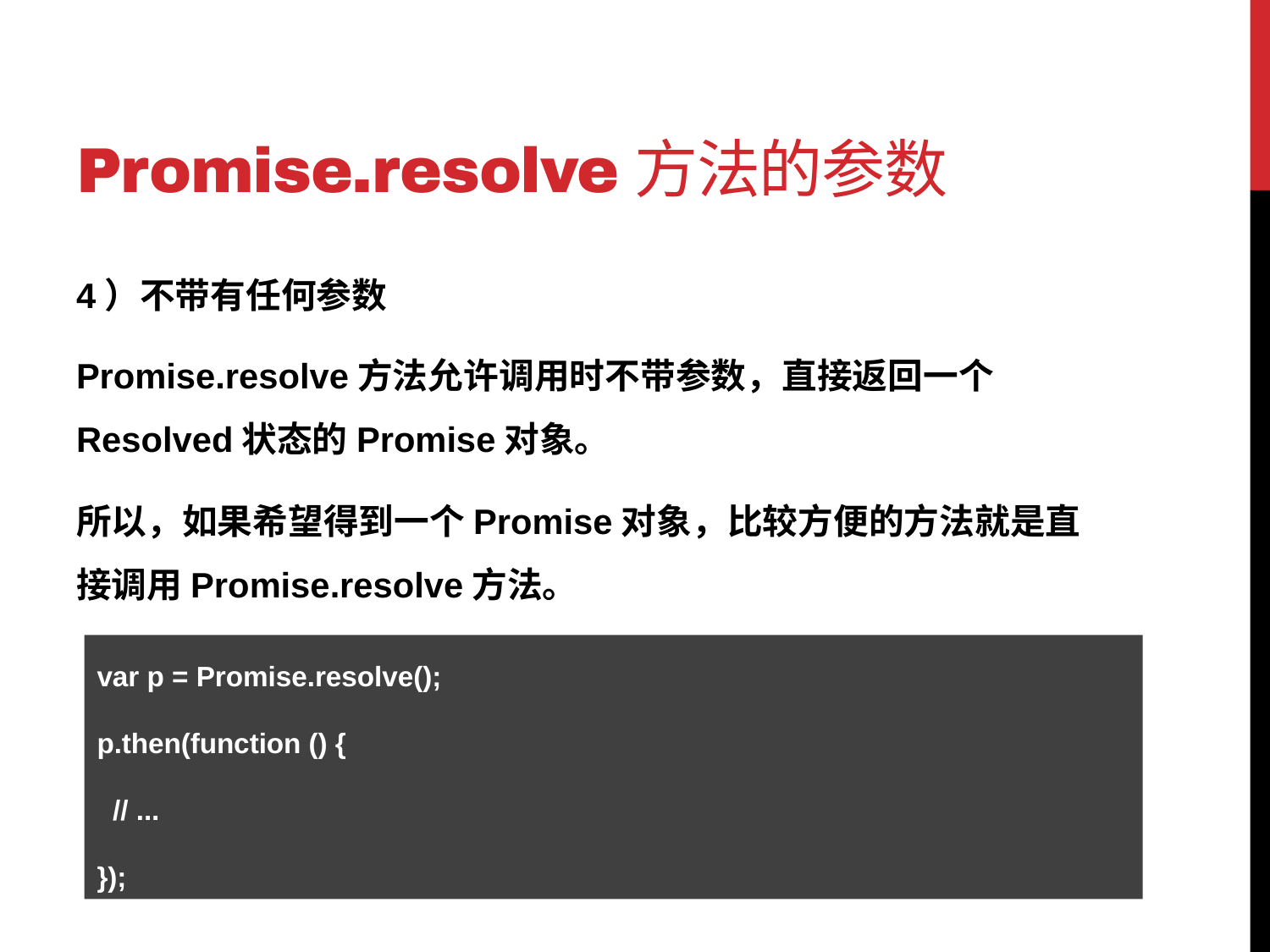

# Promise.resolve方法的参数
4）不带有任何参数
Promise.resolve方法允许调用时不带参数，直接返回一个Resolved状态的Promise对象。
所以，如果希望得到一个Promise对象，比较方便的方法就是直接调用Promise.resolve方法。

var p = Promise.resolve();
p.then(function () {
  // ...
});